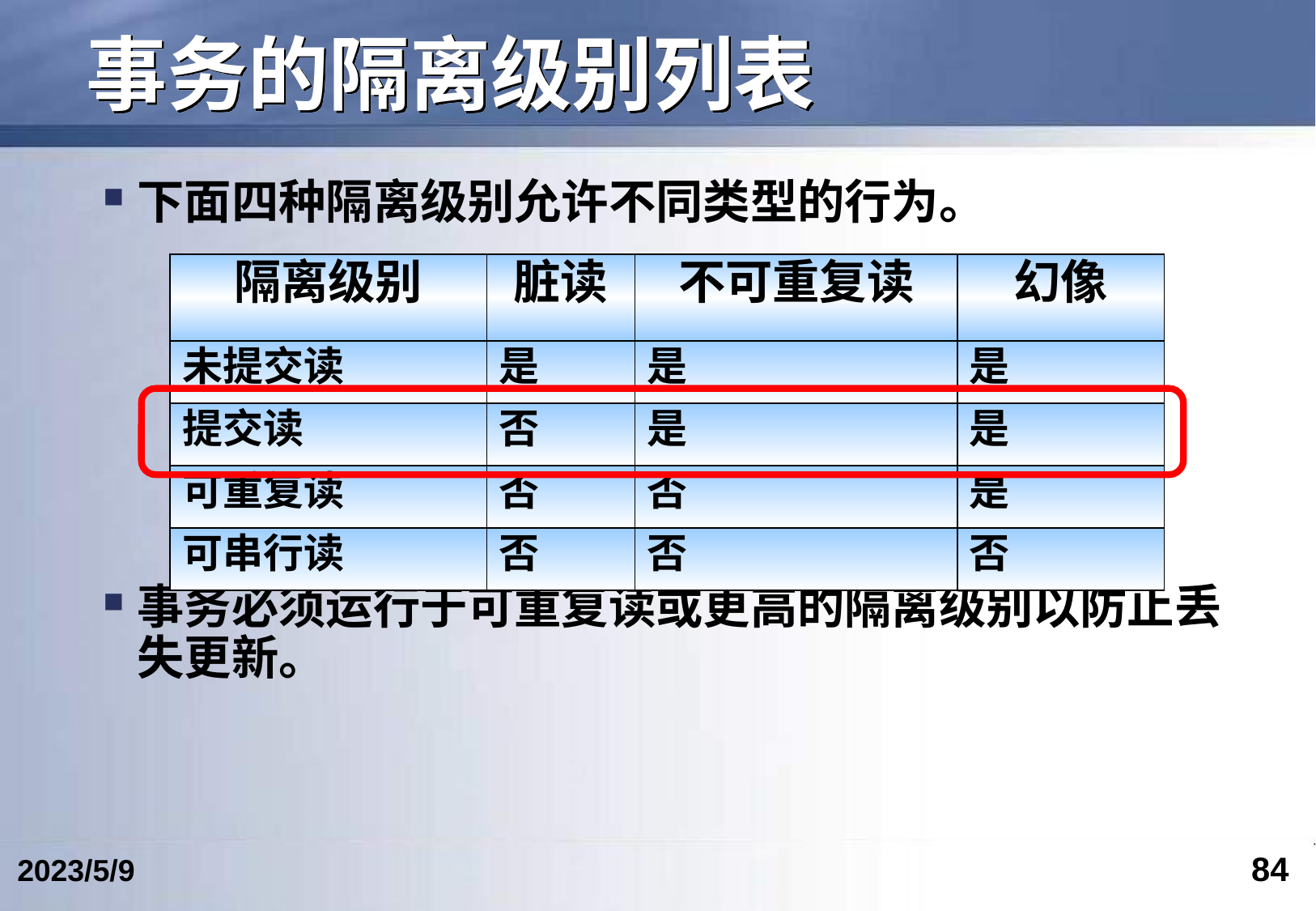

# 事务的隔离级别列表
下面四种隔离级别允许不同类型的行为。

事务必须运行于可重复读或更高的隔离级别以防止丢失更新。
| 隔离级别 | 脏读 | 不可重复读 | 幻像 |
| --- | --- | --- | --- |
| 未提交读 | 是 | 是 | 是 |
| 提交读 | 否 | 是 | 是 |
| 可重复读 | 否 | 否 | 是 |
| 可串行读 | 否 | 否 | 否 |

84
2023/5/9